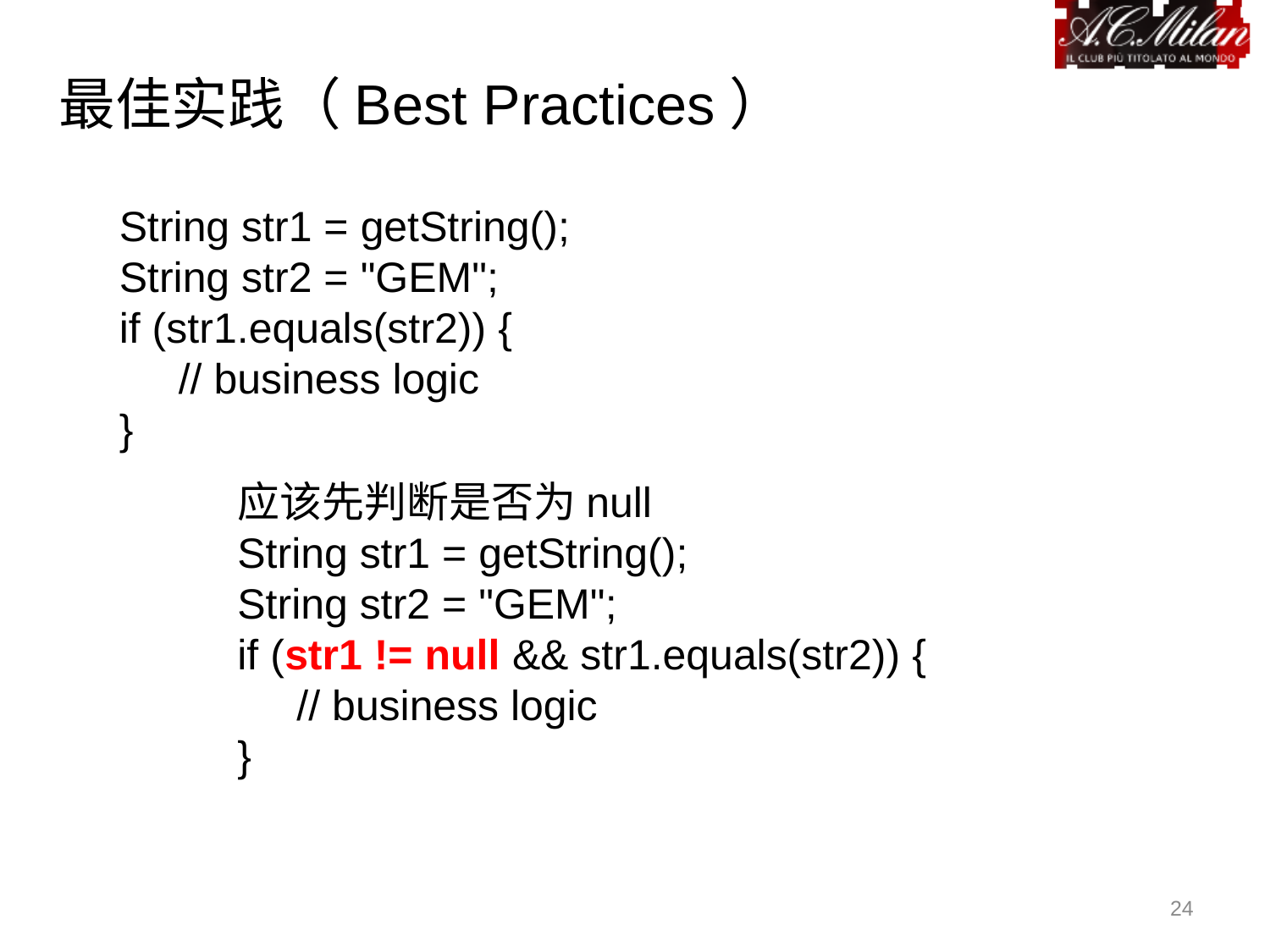

最佳实践（Best Practices）
String str1 = getString();
String str2 = "GEM";
if (str1.equals(str2)) {
     // business logic
}
应该先判断是否为null
String str1 = getString();
String str2 = "GEM";
if (str1 != null && str1.equals(str2)) {
     // business logic
}
24